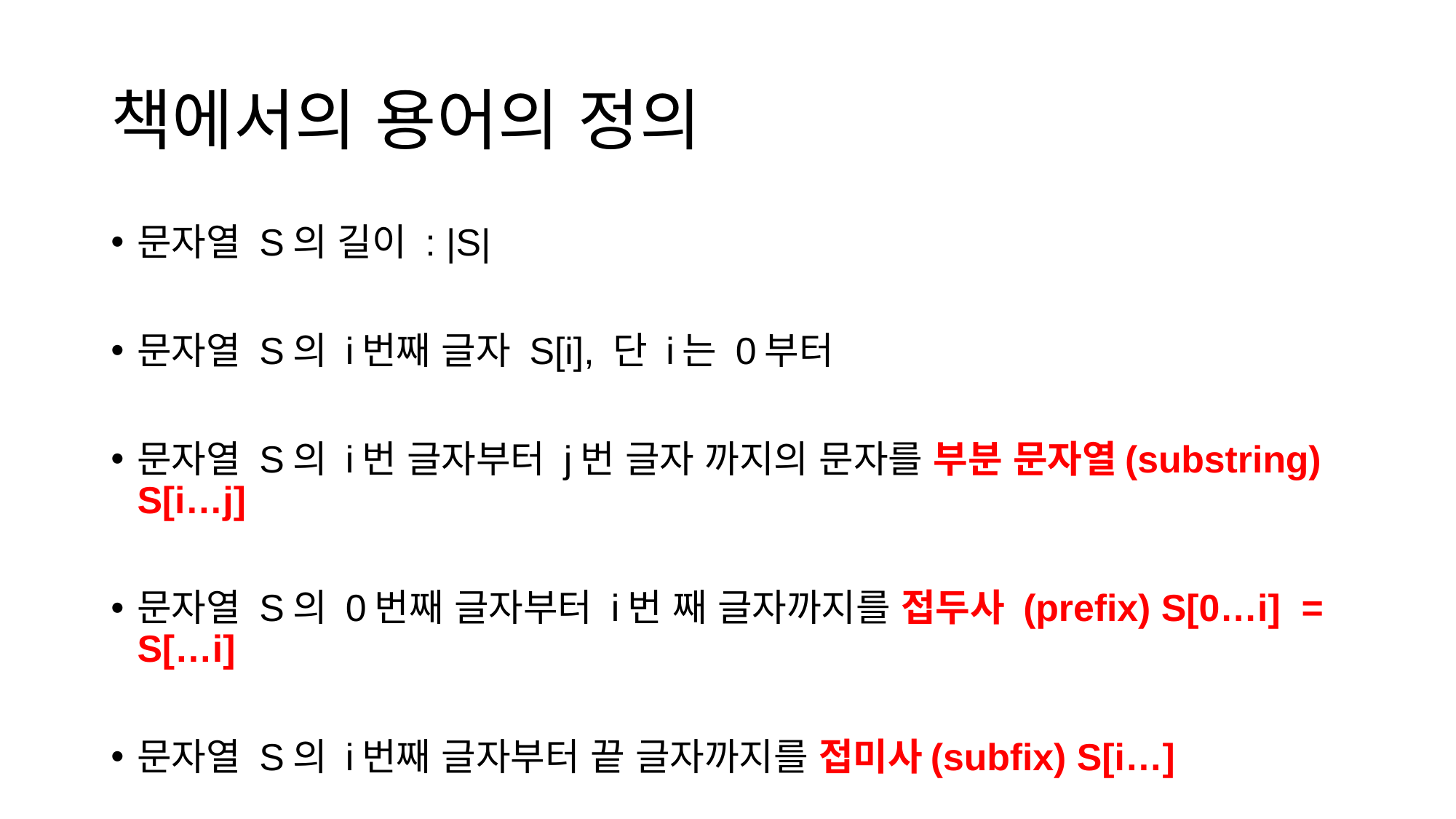

# 책에서의 용어의 정의
문자열 S의 길이 : |S|

문자열 S의 i번째 글자 S[i], 단 i는 0부터

문자열 S의 i번 글자부터 j번 글자 까지의 문자를 부분 문자열(substring) S[i…j]

문자열 S의 0번째 글자부터 i번 째 글자까지를 접두사 (prefix) S[0…i]  = S[…i]

문자열 S의 i번째 글자부터 끝 글자까지를 접미사(subfix) S[i…]